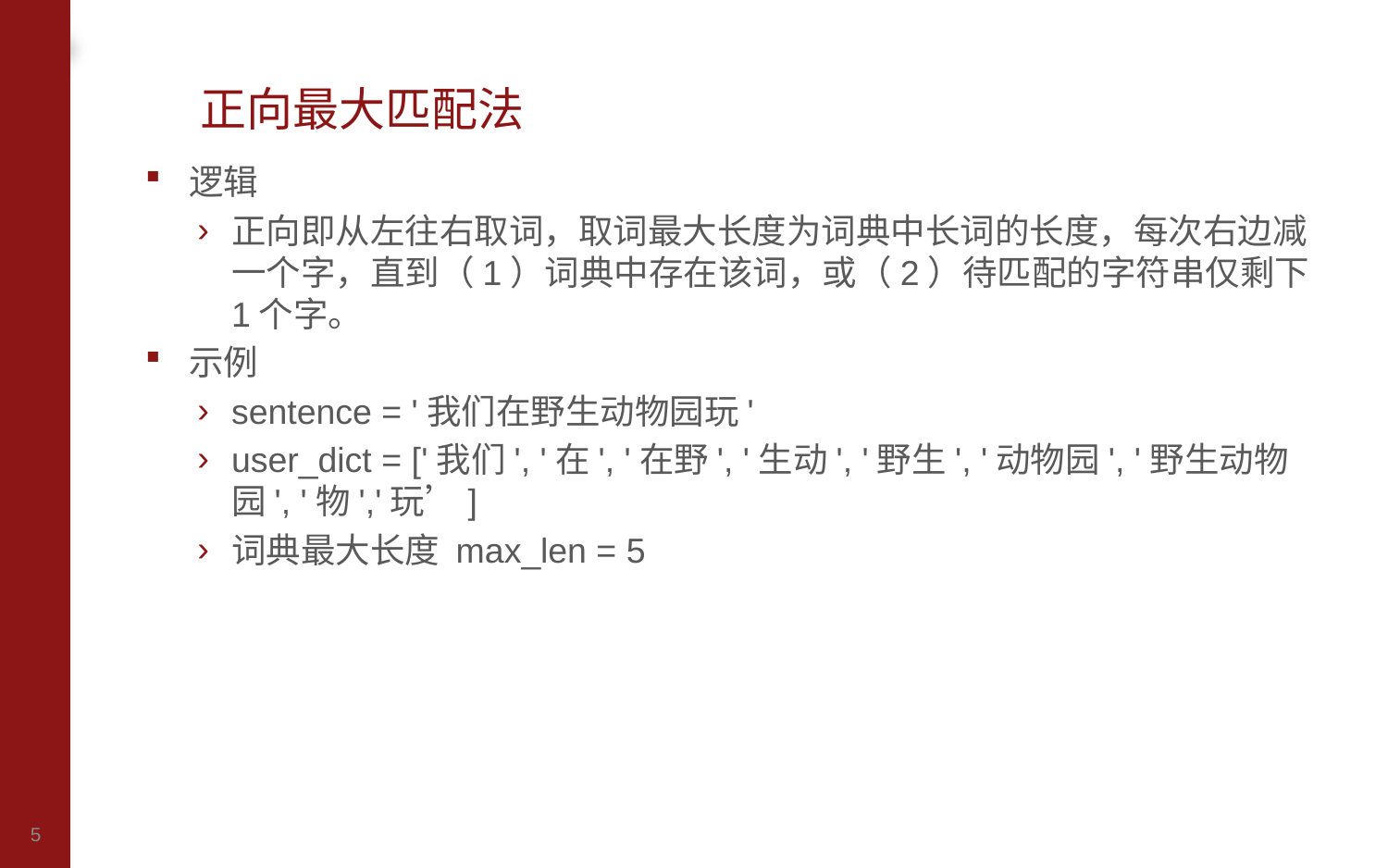

# 正向最大匹配法
逻辑
正向即从左往右取词，取词最大长度为词典中长词的长度，每次右边减一个字，直到（1）词典中存在该词，或（2）待匹配的字符串仅剩下1个字。
示例
sentence = '我们在野生动物园玩'
user_dict = ['我们', '在', '在野', '生动', '野生', '动物园', '野生动物园', '物','玩’]
词典最大长度 max_len = 5

5